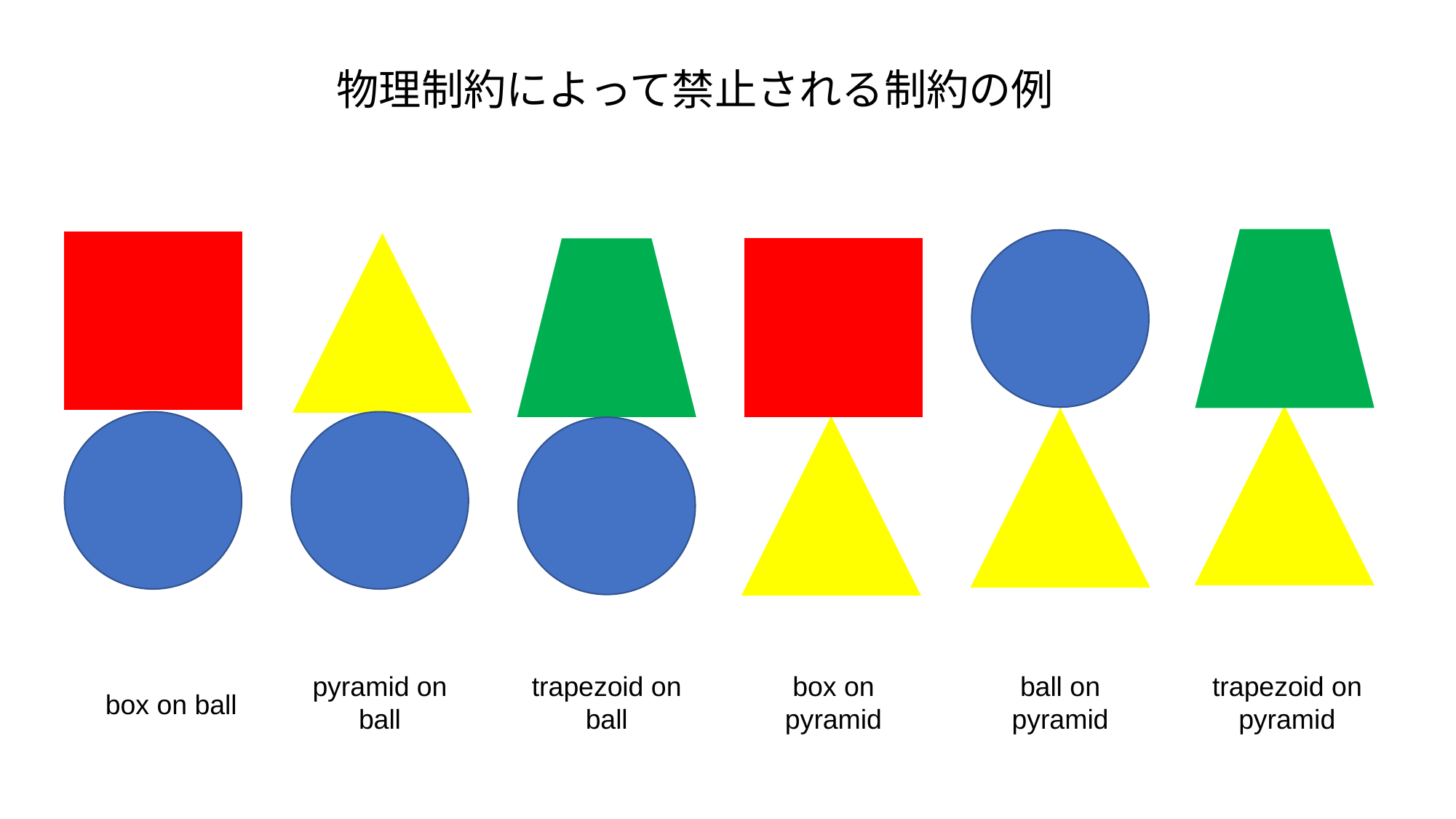

物理制約によって禁止される制約の例

trapezoid on pyramid
ball on pyramid
box on pyramid
trapezoid on ball
pyramid on ball
box on ball